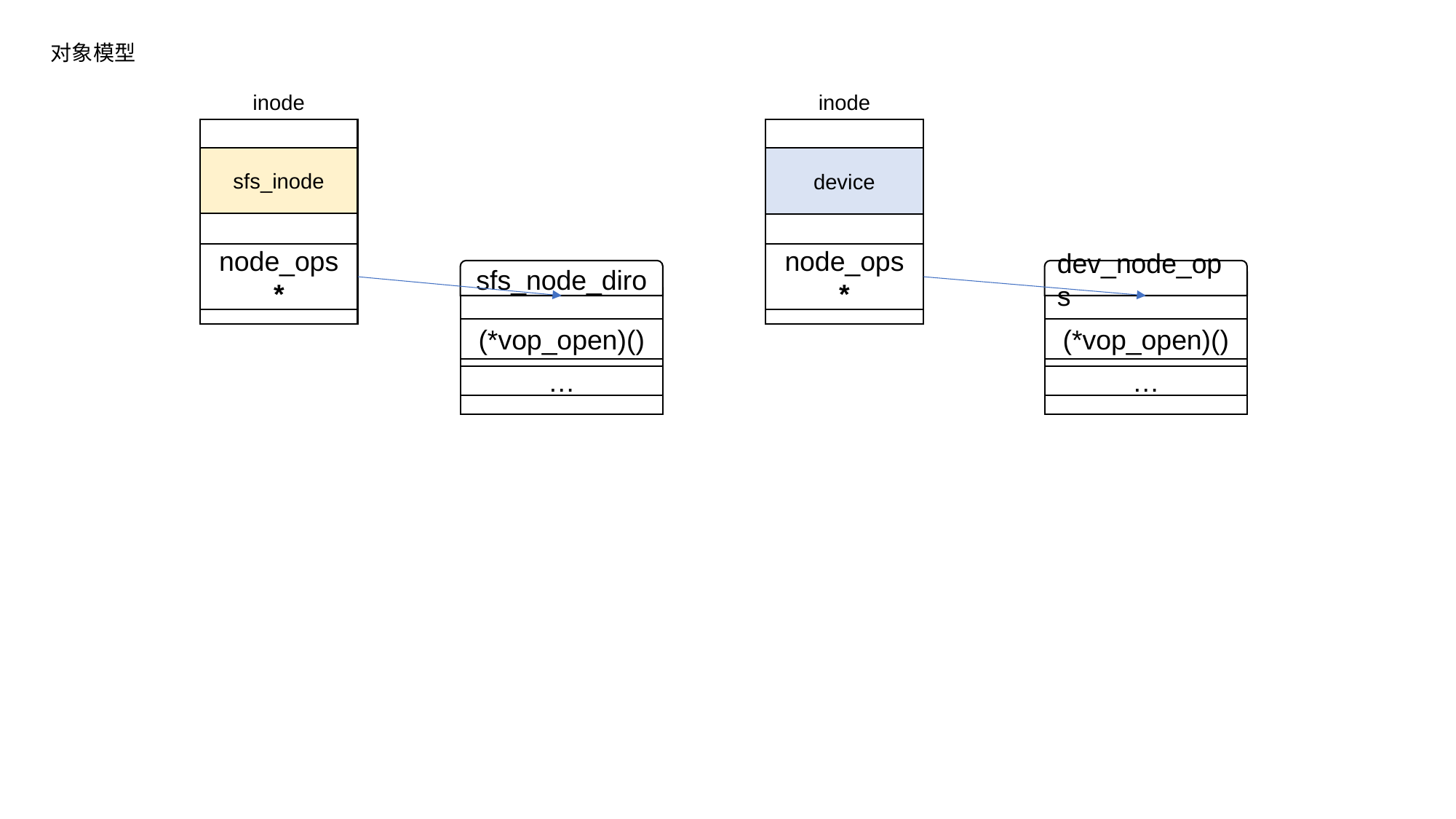

对象模型
inode

sfs_inode
node_ops *
inode

device
node_ops *
sfs_node_diro

(*vop_open)()
…
dev_node_ops

(*vop_open)()
…